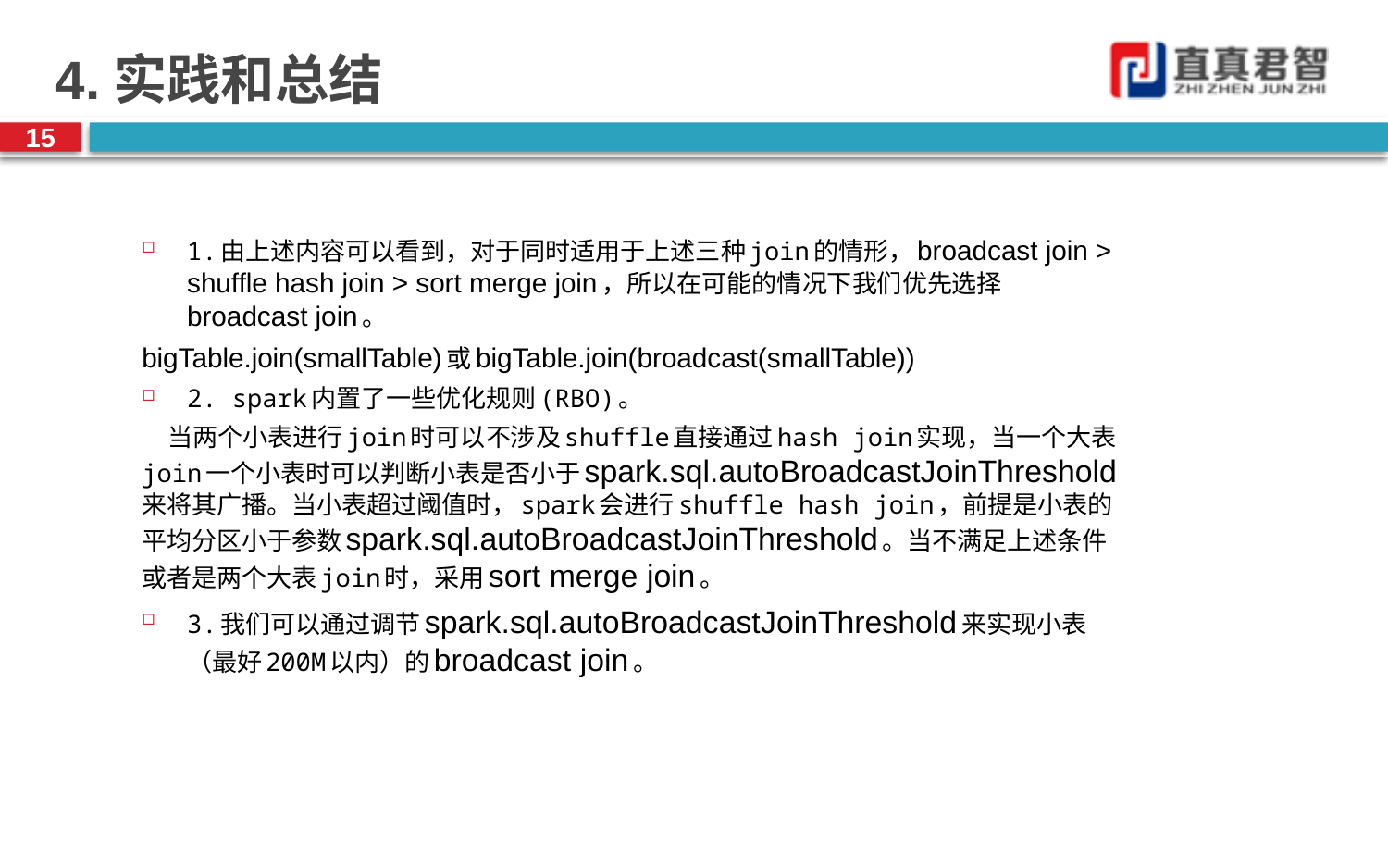

# 4.实践和总结
15
1.由上述内容可以看到，对于同时适用于上述三种join的情形，broadcast join > shuffle hash join > sort merge join，所以在可能的情况下我们优先选择broadcast join。
bigTable.join(smallTable)或bigTable.join(broadcast(smallTable))
2. spark内置了一些优化规则(RBO)。
    当两个小表进行join时可以不涉及shuffle直接通过hash join实现，当一个大表join一个小表时可以判断小表是否小于spark.sql.autoBroadcastJoinThreshold来将其广播。当小表超过阈值时，spark会进行shuffle hash join，前提是小表的平均分区小于参数spark.sql.autoBroadcastJoinThreshold。当不满足上述条件或者是两个大表join时，采用sort merge join。
3.我们可以通过调节spark.sql.autoBroadcastJoinThreshold来实现小表（最好200M以内）的broadcast join。